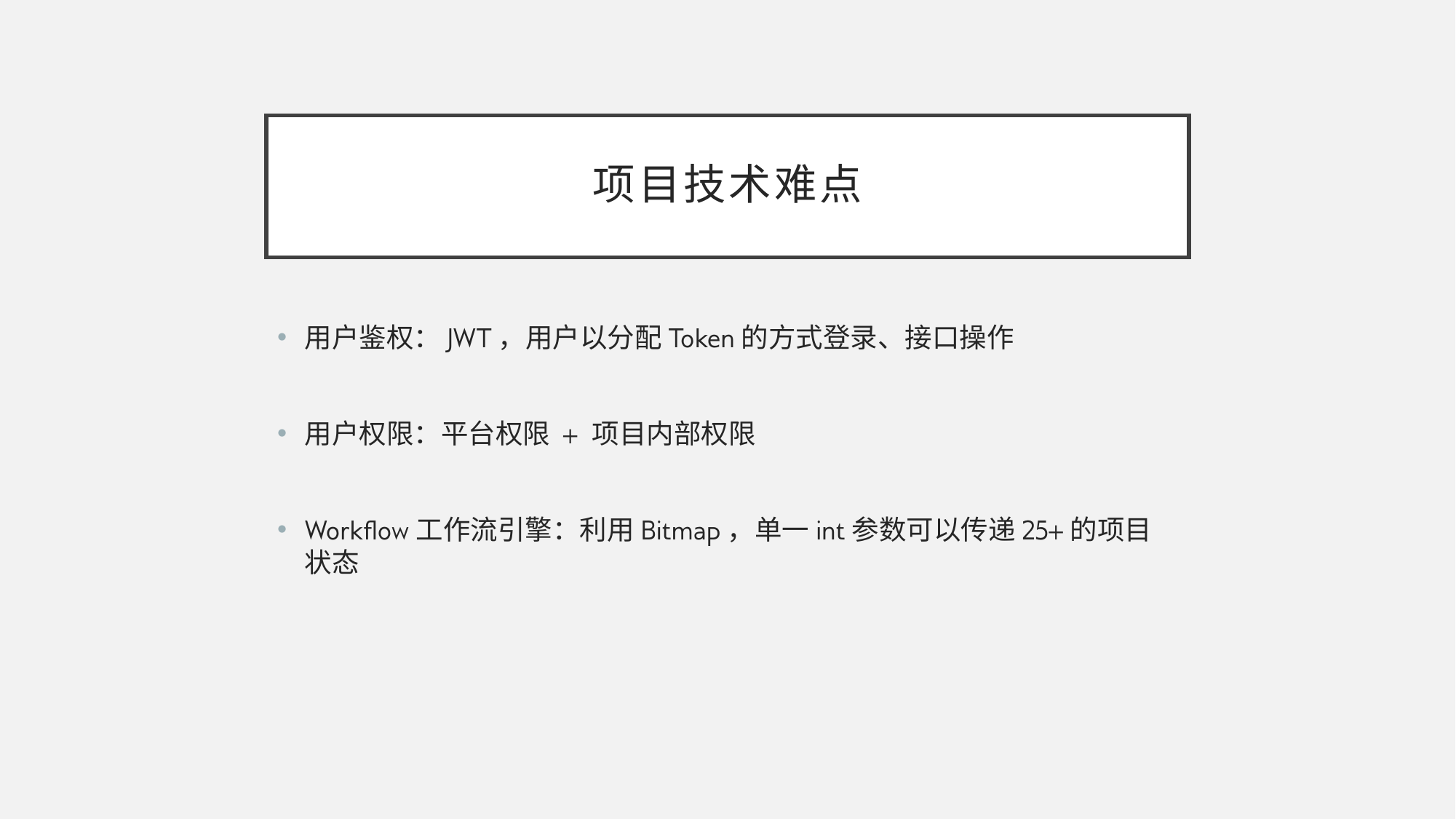

# 项目技术难点
用户鉴权：JWT，用户以分配Token的方式登录、接口操作

用户权限：平台权限 + 项目内部权限

Workflow工作流引擎：利用Bitmap，单一int参数可以传递25+的项目状态